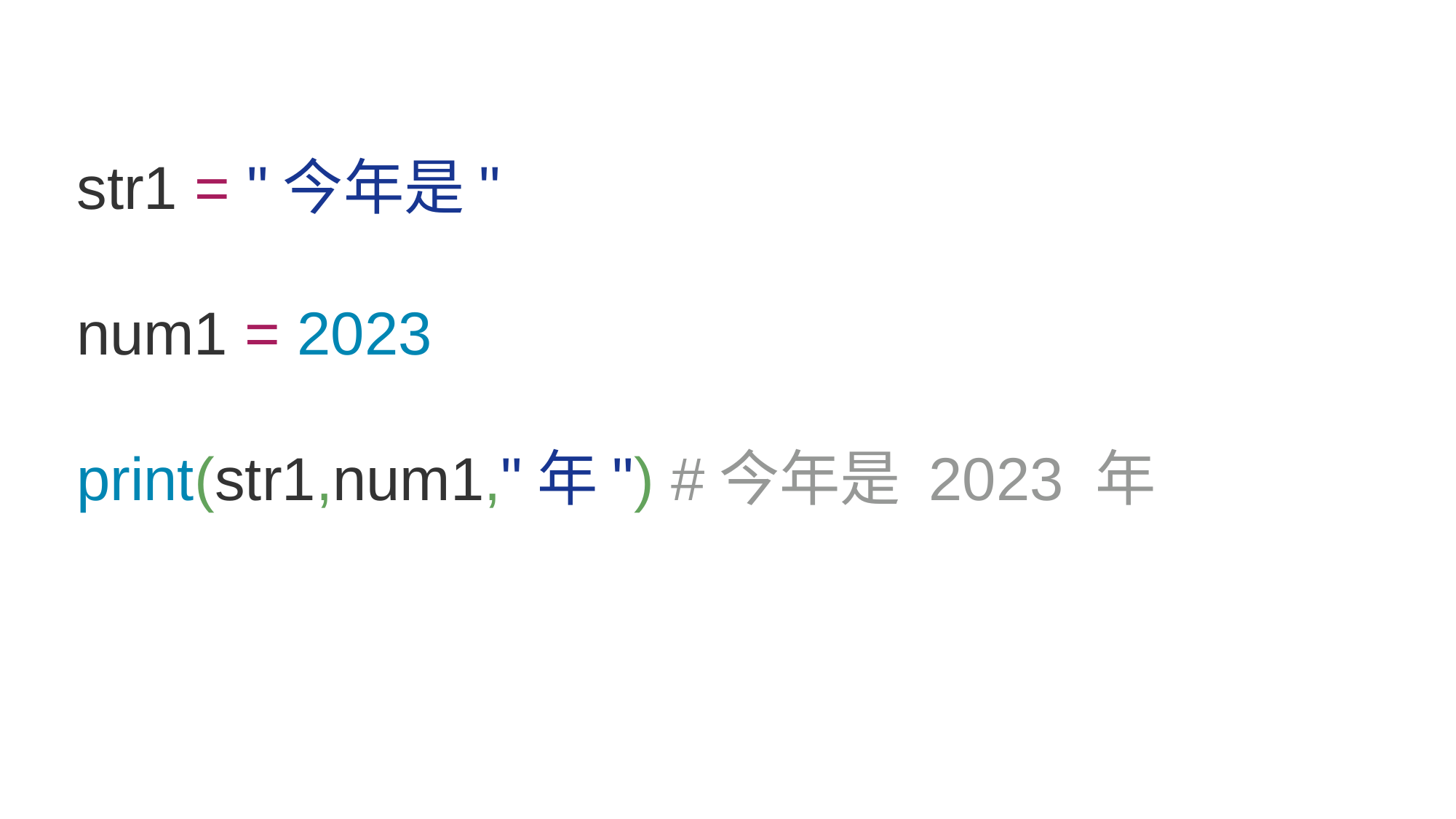

str1 = "今年是"
num1 = 2023
print(str1,num1,"年") #今年是 2023 年